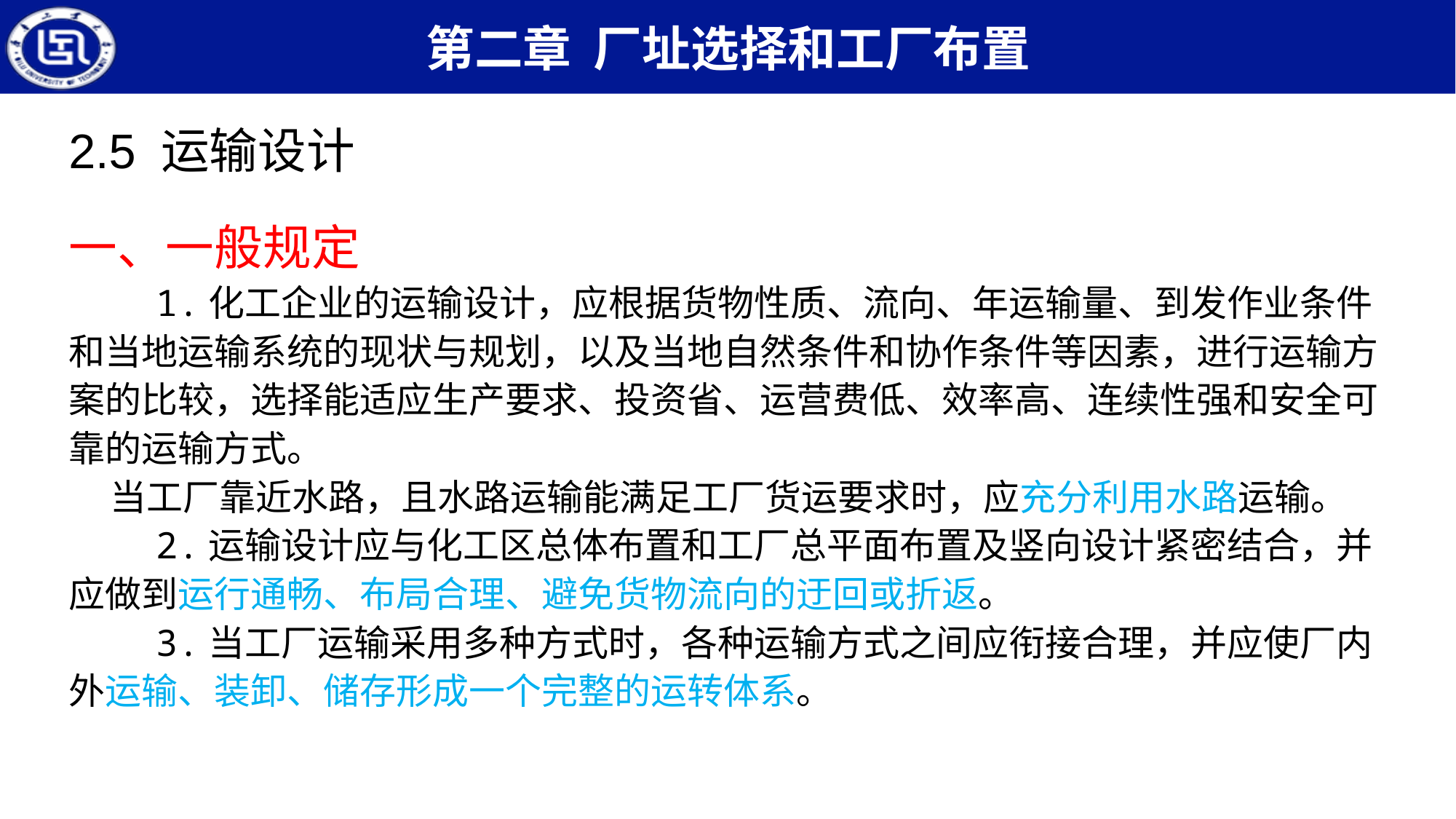

2.5 运输设计

一、一般规定
    1.化工企业的运输设计，应根据货物性质、流向、年运输量、到发作业条件和当地运输系统的现状与规划，以及当地自然条件和协作条件等因素，进行运输方案的比较，选择能适应生产要求、投资省、运营费低、效率高、连续性强和安全可靠的运输方式。
    当工厂靠近水路，且水路运输能满足工厂货运要求时，应充分利用水路运输。
    2.运输设计应与化工区总体布置和工厂总平面布置及竖向设计紧密结合，并应做到运行通畅、布局合理、避免货物流向的迂回或折返。
    3.当工厂运输采用多种方式时，各种运输方式之间应衔接合理，并应使厂内外运输、装卸、储存形成一个完整的运转体系。